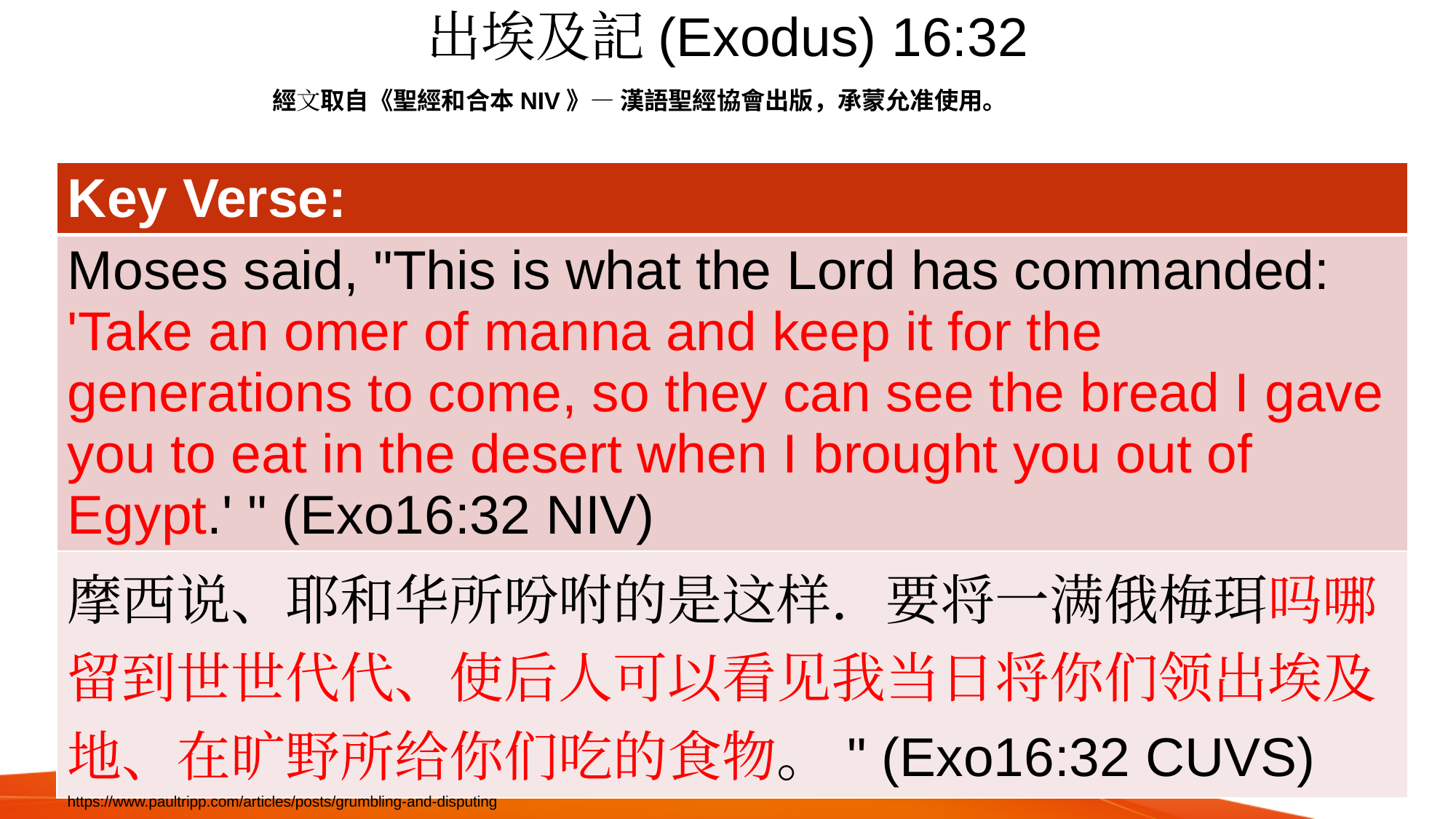

# 出埃及記(Exodus) 16:32
經文取自《聖經和合本NIV》— 漢語聖經協會出版，承蒙允准使用。
| Key Verse: |
| --- |
| Moses said, "This is what the Lord has commanded: 'Take an omer of manna and keep it for the generations to come, so they can see the bread I gave you to eat in the desert when I brought you out of Egypt.' " (Exo16:32 NIV) |
| 摩西说、耶和华所吩咐的是这样．要将一满俄梅珥吗哪留到世世代代、使后人可以看见我当日将你们领出埃及地、在旷野所给你们吃的食物。" (Exo16:32 CUVS) |
https://www.paultripp.com/articles/posts/grumbling-and-disputing